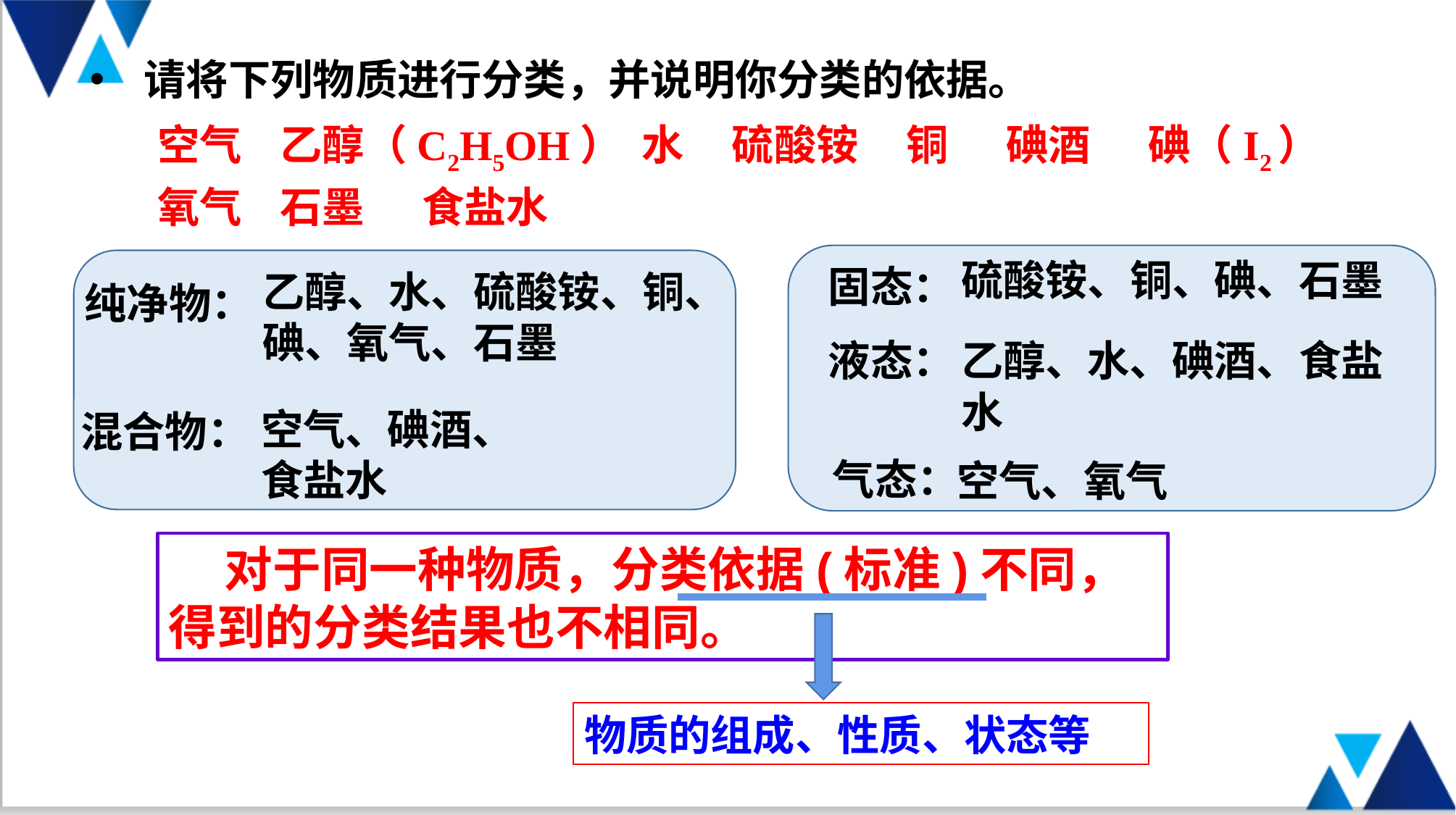

请将下列物质进行分类，并说明你分类的依据。
      空气    乙醇（C2H5OH）  水     硫酸铵     铜      碘酒      碘（I2）
      氧气    石墨      食盐水

硫酸铵、铜、碘、石墨

固态：
乙醇、水、硫酸铵、铜、碘、氧气、石墨
纯净物：
液态：
乙醇、水、碘酒、食盐水
空气、碘酒、食盐水
混合物：
气态：
空气、氧气
    对于同一种物质，分类依据(标准)不同，得到的分类结果也不相同。

物质的组成、性质、状态等